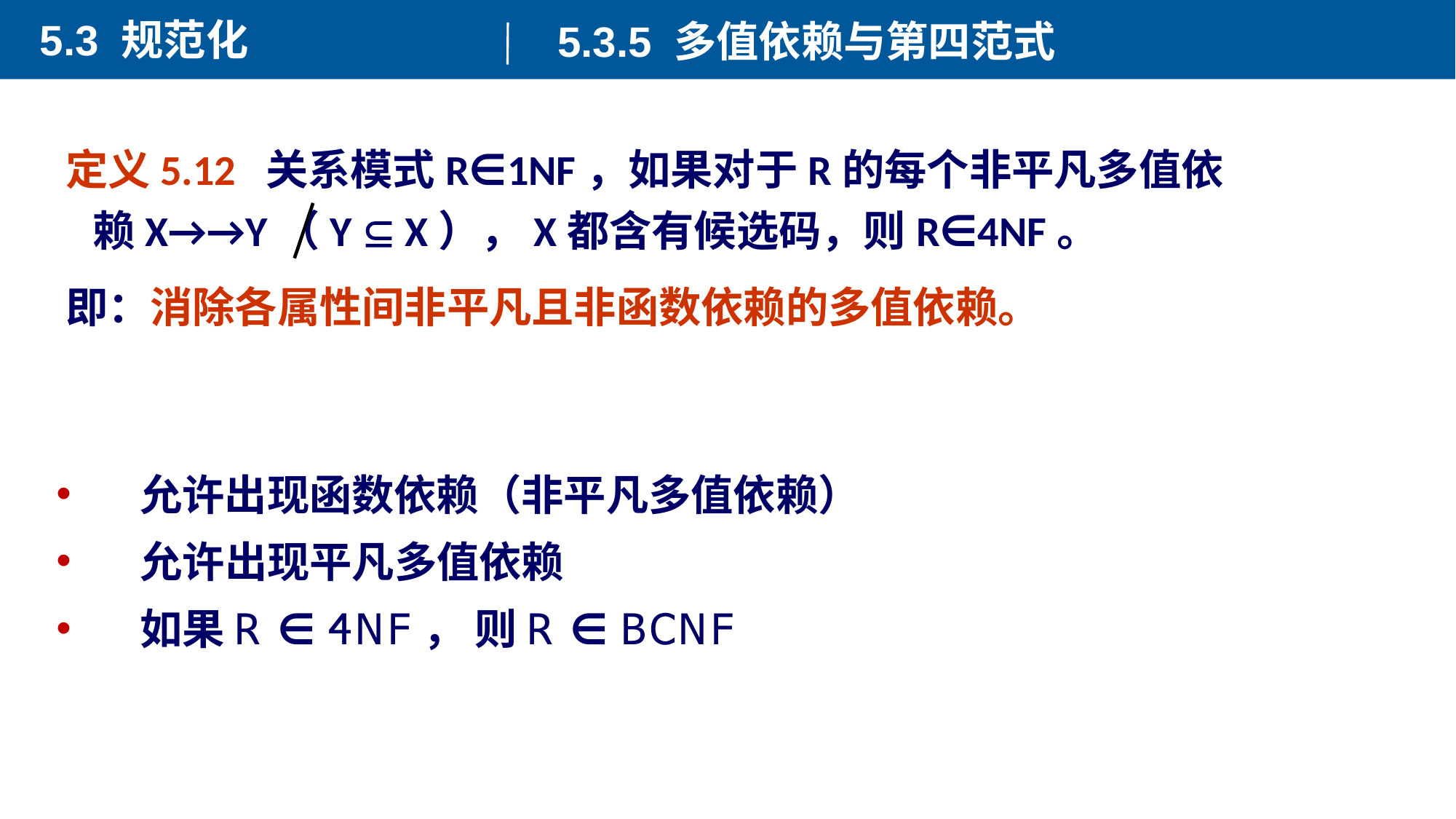

5.3 规范化
5.3.5 多值依赖与第四范式
定义5.12  关系模式R∈1NF，如果对于R的每个非平凡多值依赖X→→Y（Y ⊆ X），X都含有候选码，则R∈4NF。
即：消除各属性间非平凡且非函数依赖的多值依赖。

  允许出现函数依赖（非平凡多值依赖）
  允许出现平凡多值依赖
  如果R ∈ 4NF， 则R ∈ BCNF